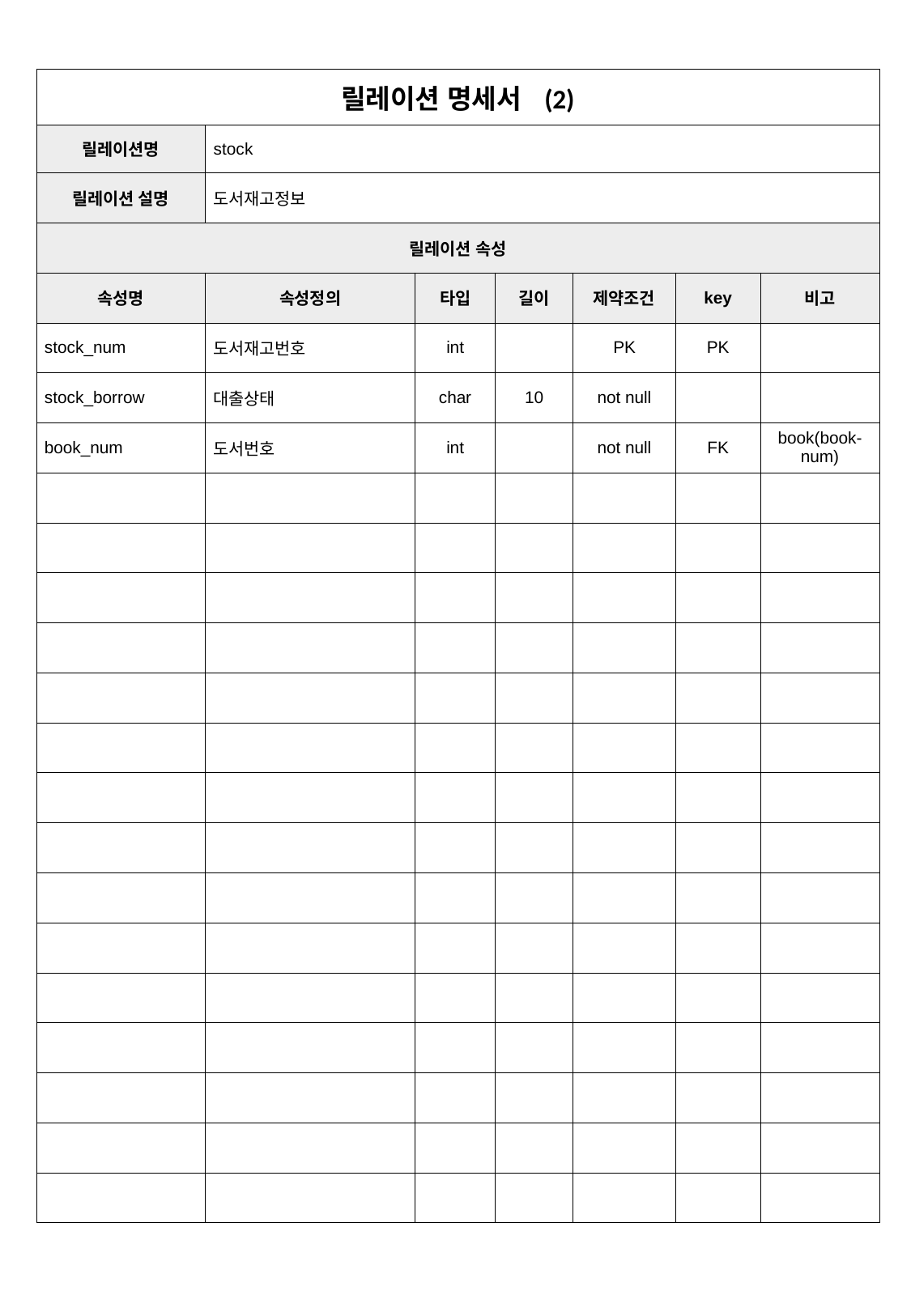

| 릴레이션 명세서 (2) |  |  |  |  |  |  |
| --- | --- | --- | --- | --- | --- | --- |
| 릴레이션명 | stock |  |  |  |  |  |
| 릴레이션 설명 | 도서재고정보 |  |  |  |  |  |
| 릴레이션 속성 |  |  |  |  |  |  |
| 속성명 | 속성정의 | 타입 | 길이 | 제약조건 | key | 비고 |
| stock\_num | 도서재고번호 | int |  | PK | PK |  |
| stock\_borrow | 대출상태 | char | 10 | not null |  |  |
| book\_num | 도서번호 | int |  | not null | FK | book(book-num) |
|  |  |  |  |  |  |  |
|  |  |  |  |  |  |  |
|  |  |  |  |  |  |  |
|  |  |  |  |  |  |  |
|  |  |  |  |  |  |  |
|  |  |  |  |  |  |  |
|  |  |  |  |  |  |  |
|  |  |  |  |  |  |  |
|  |  |  |  |  |  |  |
|  |  |  |  |  |  |  |
|  |  |  |  |  |  |  |
|  |  |  |  |  |  |  |
|  |  |  |  |  |  |  |
|  |  |  |  |  |  |  |
|  |  |  |  |  |  |  |